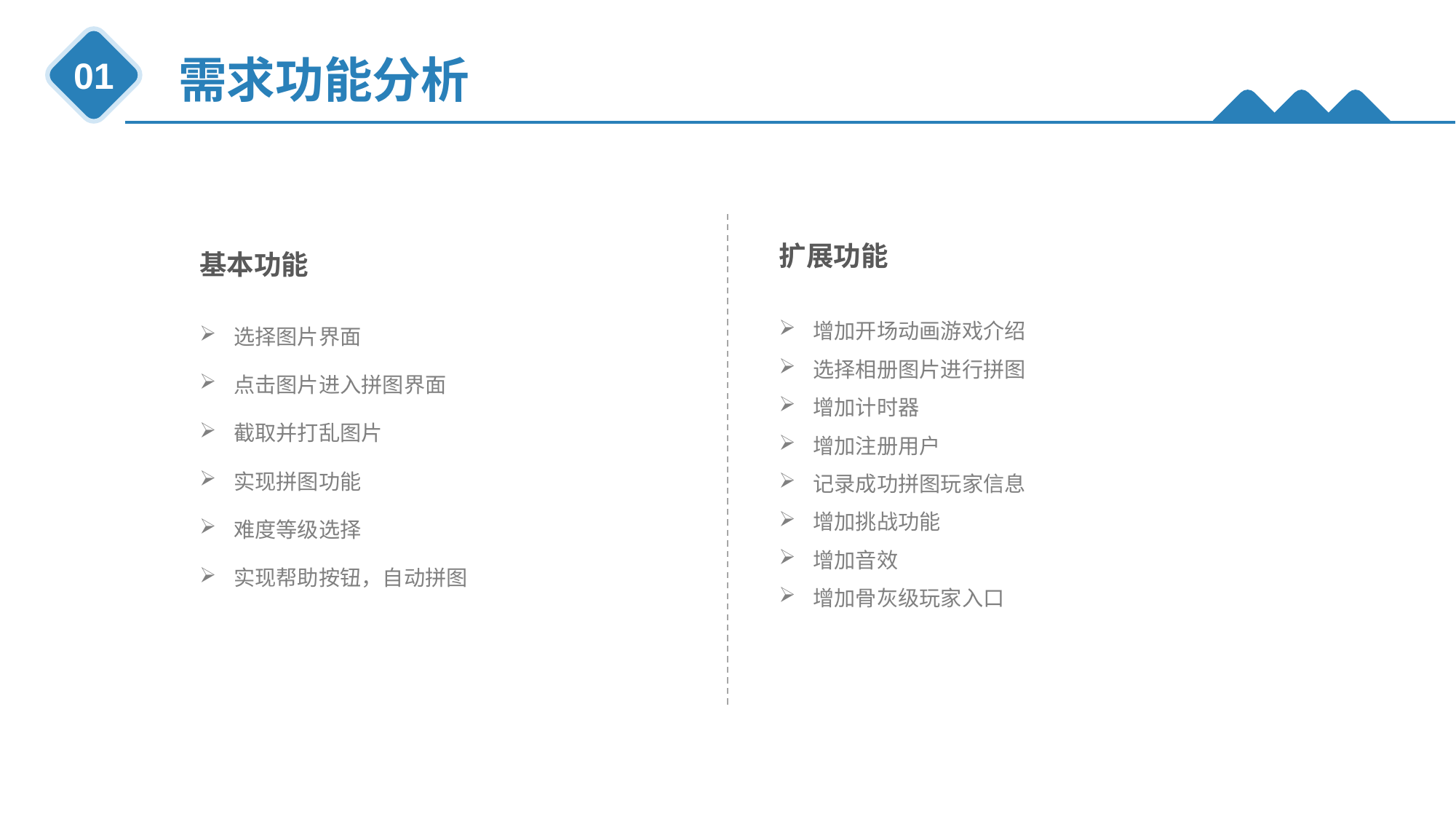

需求功能分析
01

基本功能
选择图片界面
点击图片进入拼图界面
截取并打乱图片
实现拼图功能
难度等级选择
实现帮助按钮，自动拼图
扩展功能
增加开场动画游戏介绍
选择相册图片进行拼图
增加计时器
增加注册用户
记录成功拼图玩家信息
增加挑战功能
增加音效
增加骨灰级玩家入口